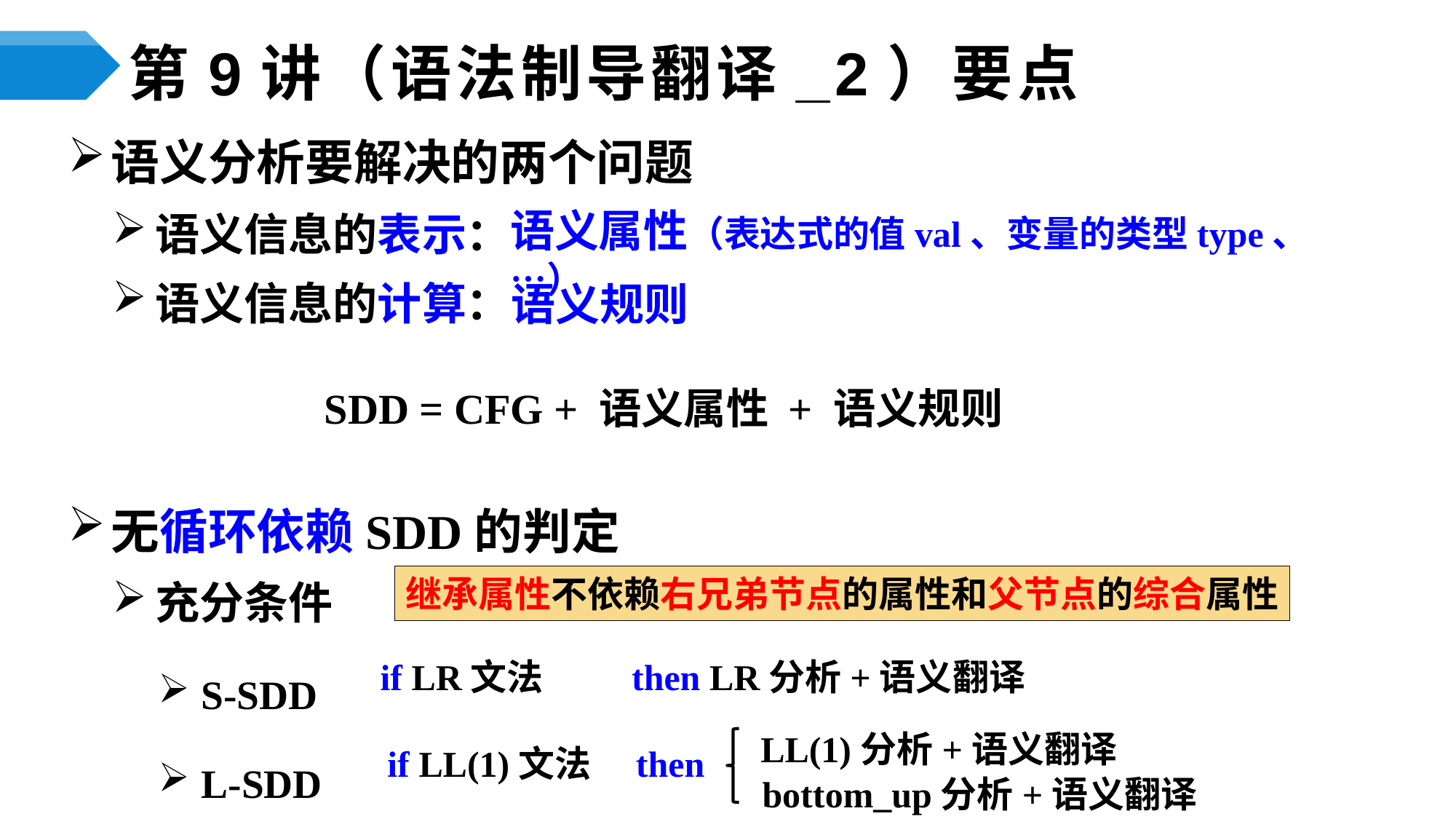

# 第9讲（语法制导翻译_2）要点
语义分析要解决的两个问题
语义信息的表示：
语义信息的计算：

无循环依赖SDD的判定
充分条件
S-SDD
L-SDD
语义属性（表达式的值val、变量的类型type、…）
语义规则
SDD = CFG + 语义属性 + 语义规则
继承属性不依赖右兄弟节点的属性和父节点的综合属性
if LR文法	   then LR分析+语义翻译
LL(1)分析+语义翻译

then
if LL(1)文法
bottom_up分析+语义翻译